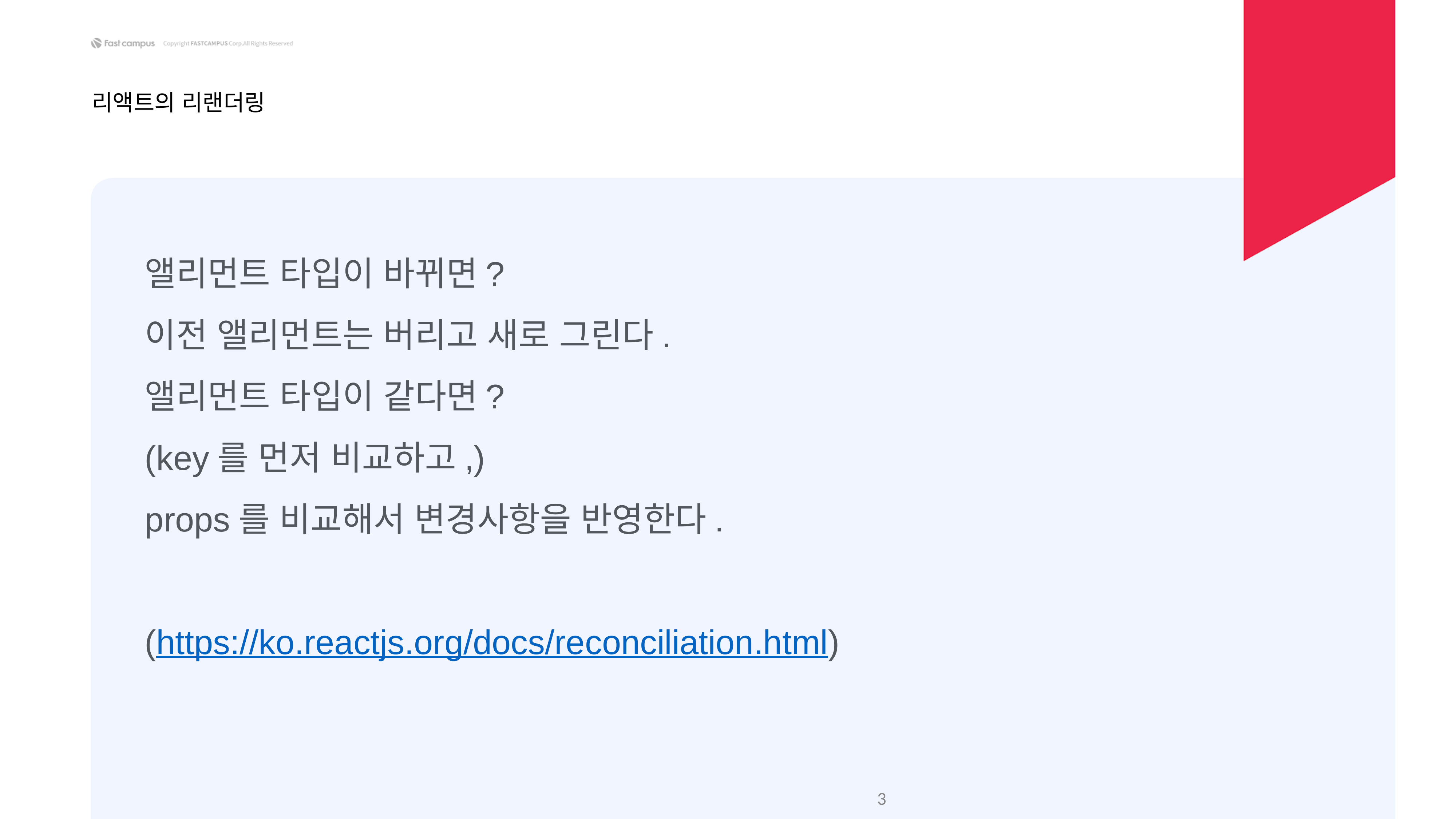

리액트의 리랜더링
앨리먼트 타입이 바뀌면?
이전 앨리먼트는 버리고 새로 그린다.
앨리먼트 타입이 같다면?
(key를 먼저 비교하고,)
props를 비교해서 변경사항을 반영한다.

(https://ko.reactjs.org/docs/reconciliation.html)
3